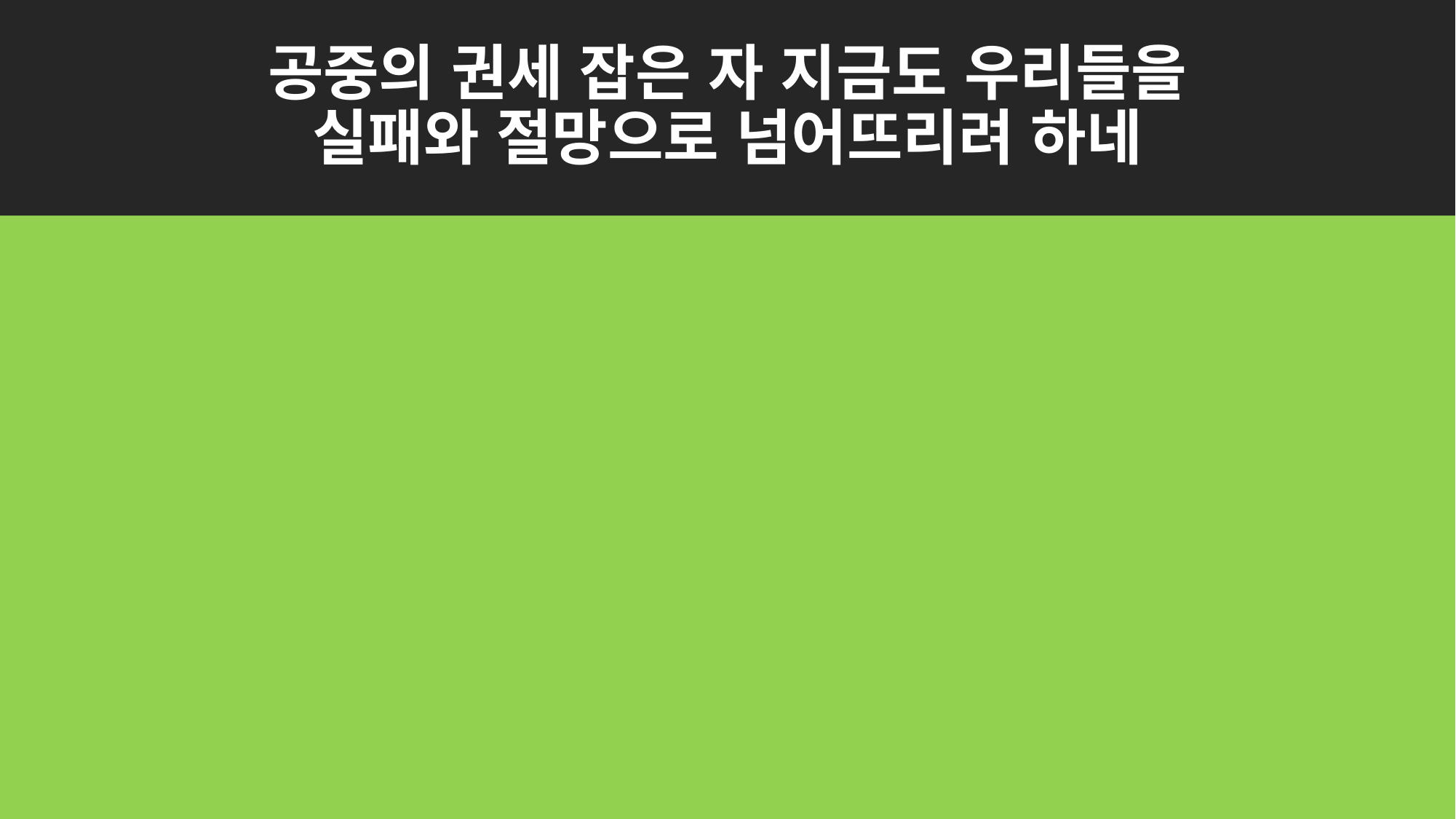

# 공중의 권세 잡은 자 지금도 우리들을 실패와 절망으로 넘어뜨리려 하네